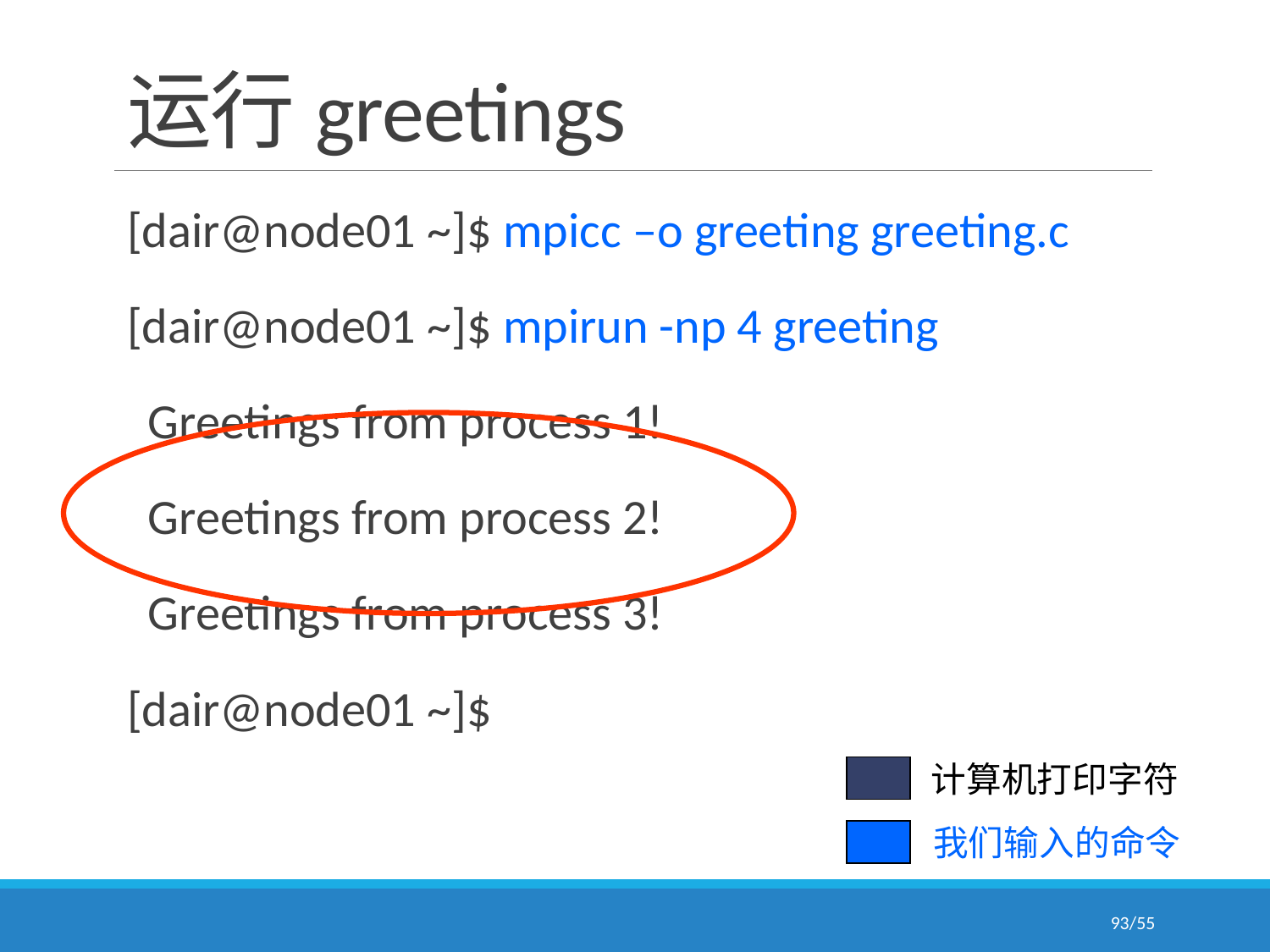

# 运行greetings
[dair@node01 ~]$ mpicc –o greeting greeting.c
[dair@node01 ~]$ mpirun -np 4 greeting
   Greetings from process 1!
   Greetings from process 2!
   Greetings from process 3!
[dair@node01 ~]$

计算机打印字符

我们输入的命令

93/55